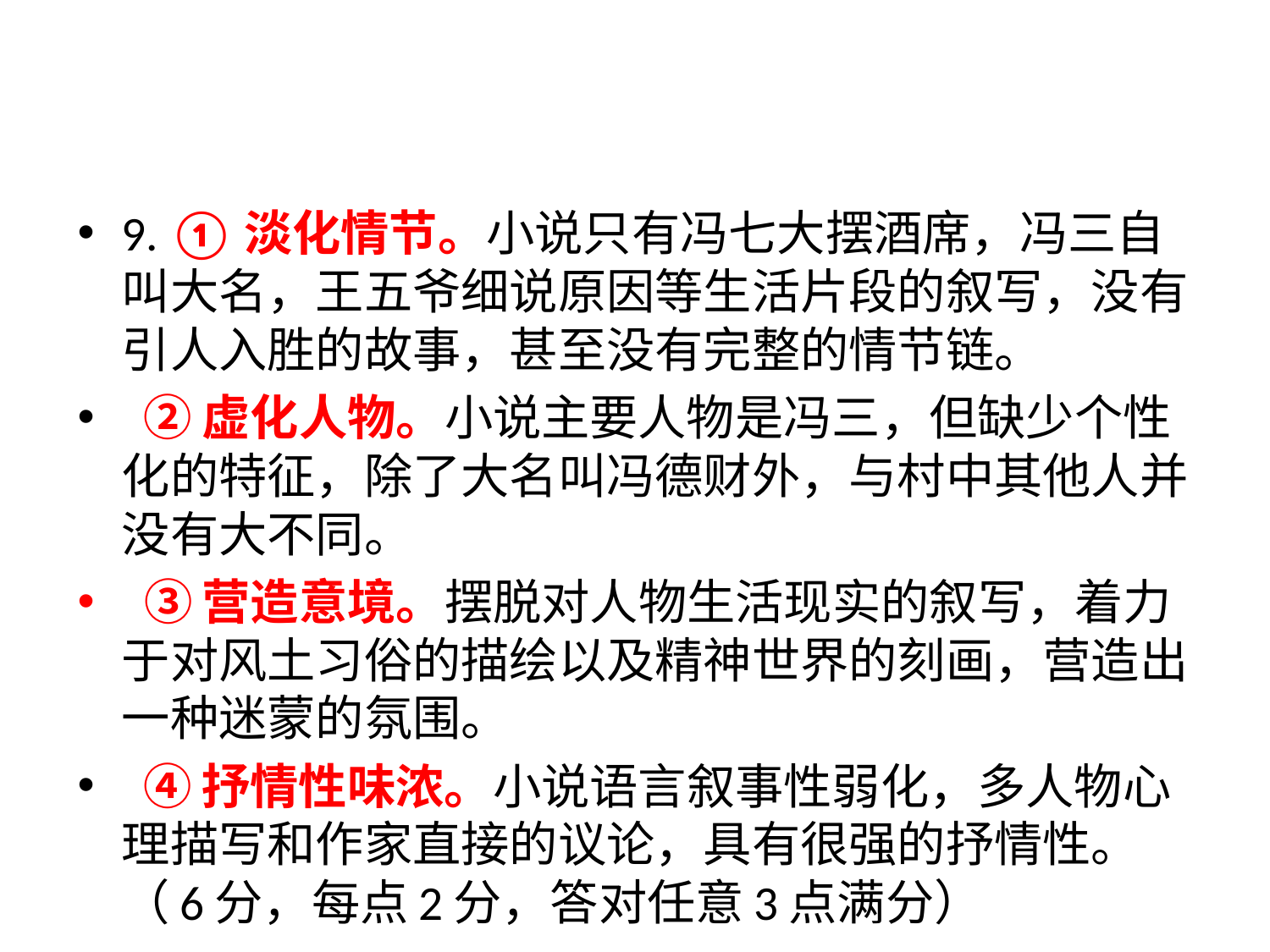

#
9. ①淡化情节。小说只有冯七大摆酒席，冯三自叫大名，王五爷细说原因等生活片段的叙写，没有引人入胜的故事，甚至没有完整的情节链。
  ②虚化人物。小说主要人物是冯三，但缺少个性化的特征，除了大名叫冯德财外，与村中其他人并没有大不同。
  ③营造意境。摆脱对人物生活现实的叙写，着力于对风土习俗的描绘以及精神世界的刻画，营造出一种迷蒙的氛围。
  ④抒情性味浓。小说语言叙事性弱化，多人物心理描写和作家直接的议论，具有很强的抒情性。（6分，每点2分，答对任意3点满分）